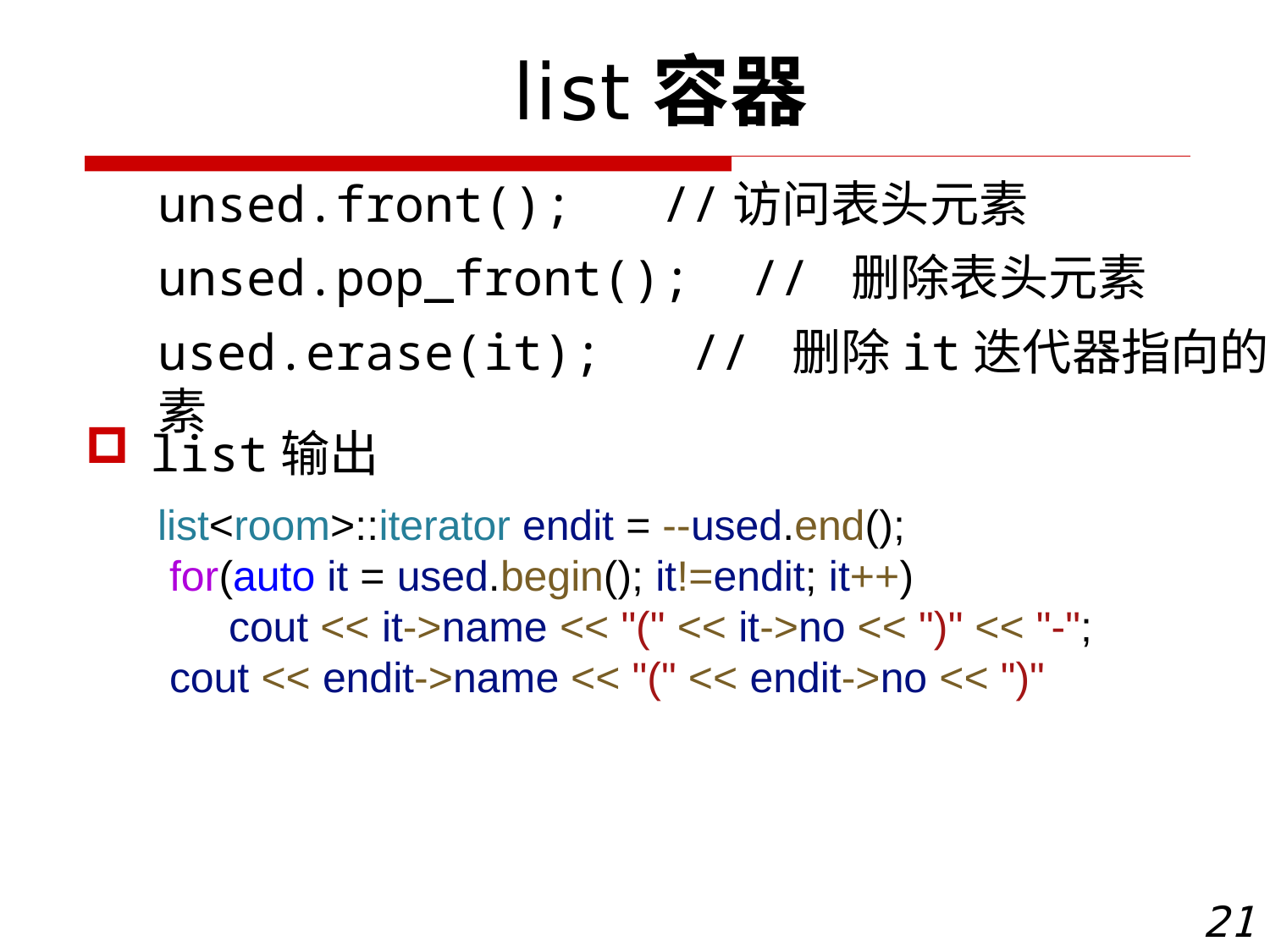

list容器
unsed.front();   //访问表头元素
unsed.pop_front();  // 删除表头元素
used.erase(it);   // 删除it迭代器指向的元素
list输出
list<room>::iterator endit = --used.end();
 for(auto it = used.begin(); it!=endit; it++)
      cout << it->name << "(" << it->no << ")" << "-";
 cout << endit->name << "(" << endit->no << ")"
21